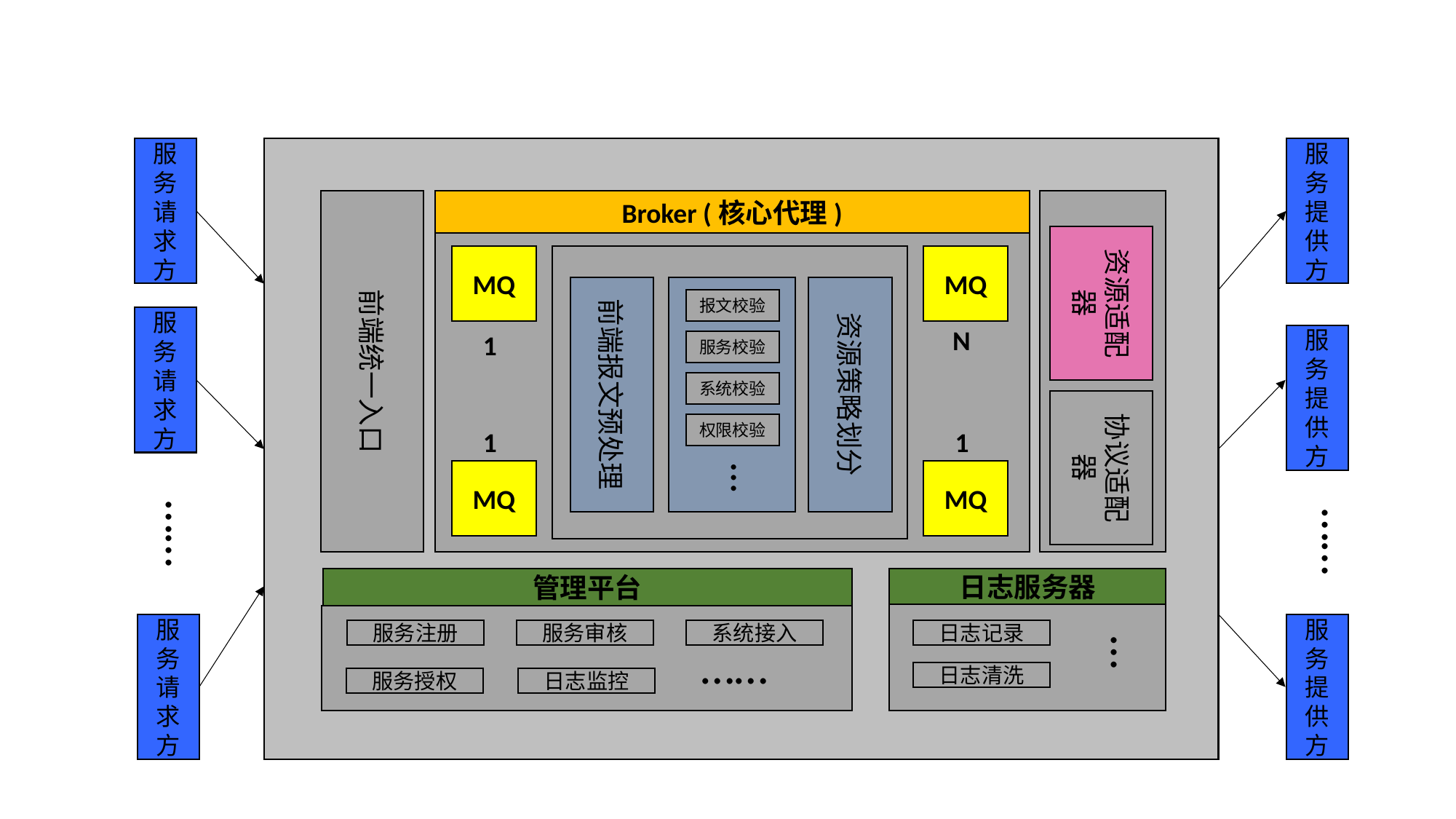

服务请求方

服务提供方
前端统一入口
Broker (核心代理)

资源适配器

MQ

MQ

前端报文预处理
资源策略划分
报文校验
服务请求方
N
1
服务提供方
服务校验
系统校验
协议适配器
权限校验
1
1
…
MQ
MQ
……
……
日志服务器
管理平台

服务请求方
服务提供方
服务注册
服务审核
系统接入
日志记录
…
……
日志清洗
日志监控
服务授权